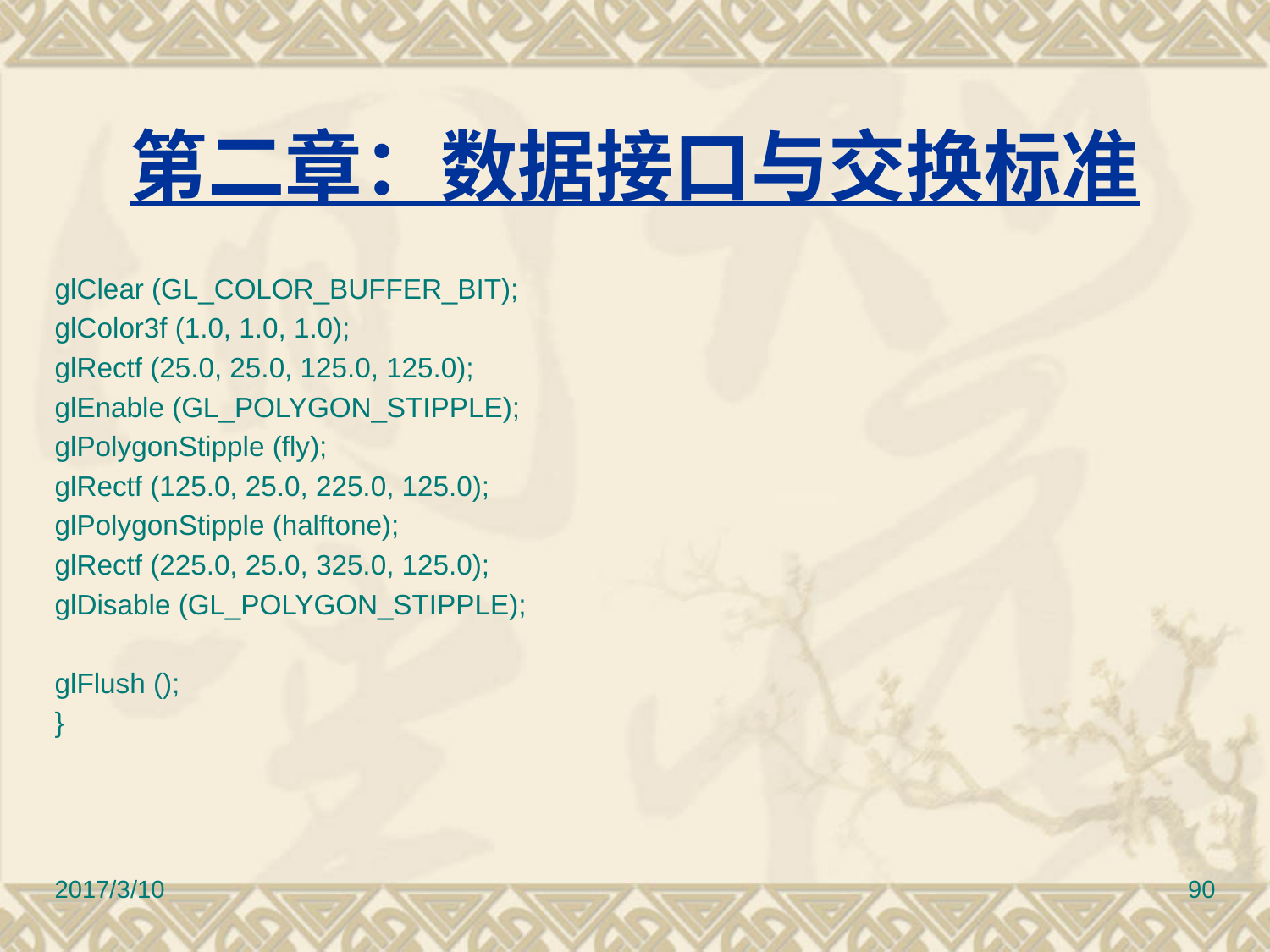

# 第二章：数据接口与交换标准
glClear (GL_COLOR_BUFFER_BIT);
glColor3f (1.0, 1.0, 1.0);
glRectf (25.0, 25.0, 125.0, 125.0);
glEnable (GL_POLYGON_STIPPLE);
glPolygonStipple (fly);
glRectf (125.0, 25.0, 225.0, 125.0);
glPolygonStipple (halftone);
glRectf (225.0, 25.0, 325.0, 125.0);
glDisable (GL_POLYGON_STIPPLE);

glFlush ();
}
2017/3/10
90